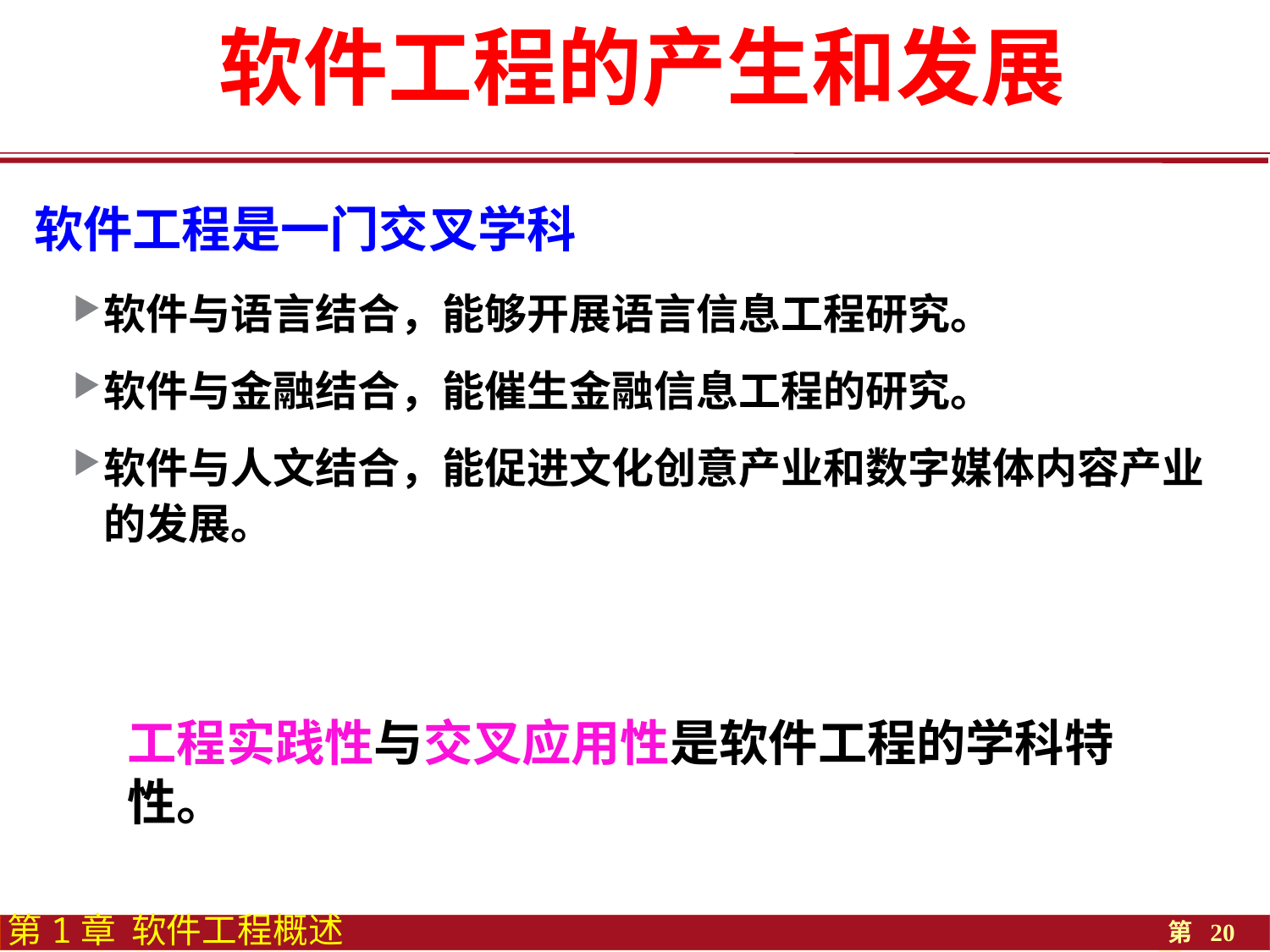

软件工程的产生和发展
 软件工程是一门交叉学科
软件与语言结合，能够开展语言信息工程研究。
软件与金融结合，能催生金融信息工程的研究。
软件与人文结合，能促进文化创意产业和数字媒体内容产业的发展。
工程实践性与交叉应用性是软件工程的学科特性。